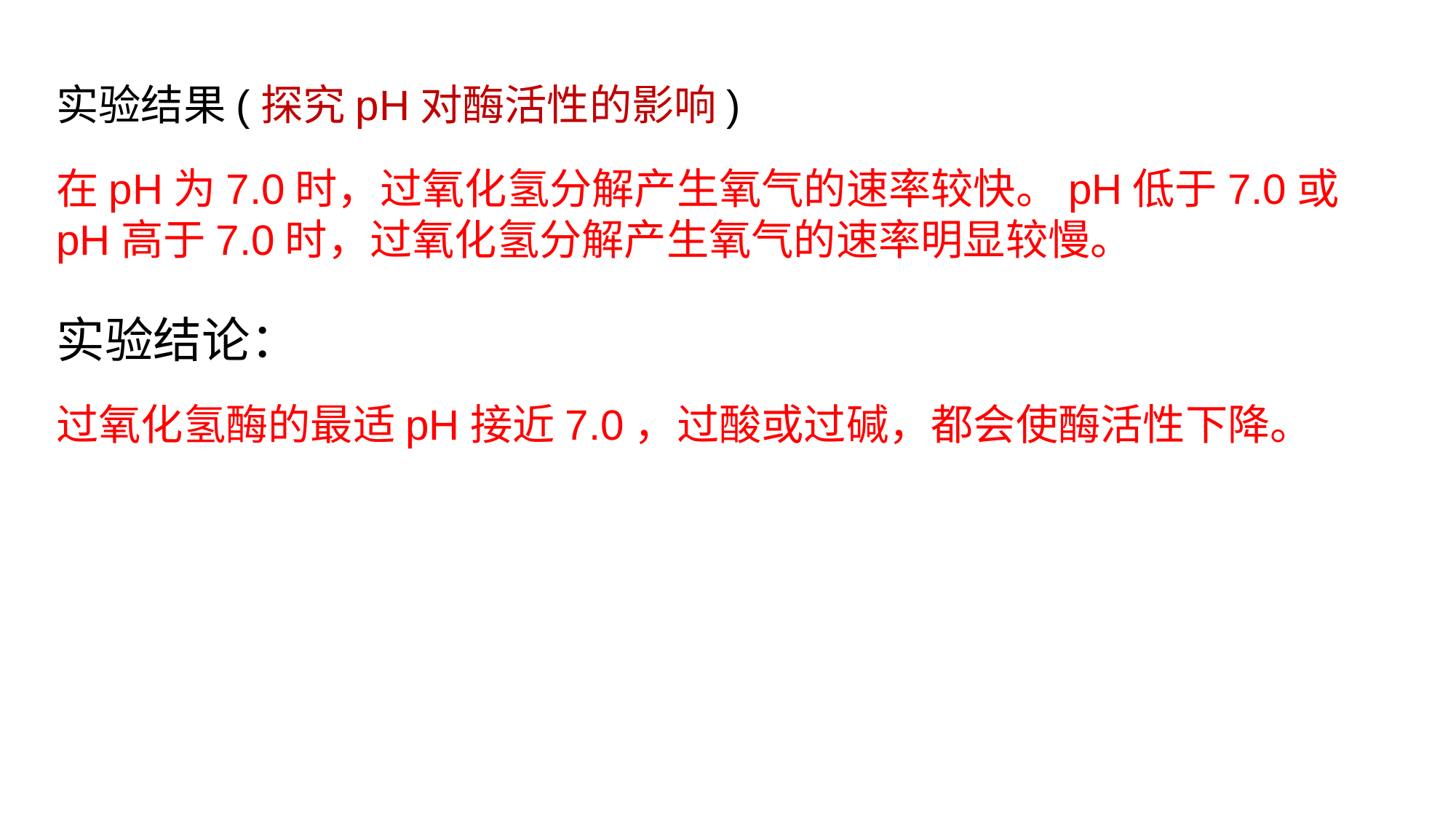

实验结果(探究pH对酶活性的影响)
在pH为7.0时，过氧化氢分解产生氧气的速率较快。pH低于7.0或pH高于7.0时，过氧化氢分解产生氧气的速率明显较慢。
实验结论：
过氧化氢酶的最适pH接近7.0，过酸或过碱，都会使酶活性下降。